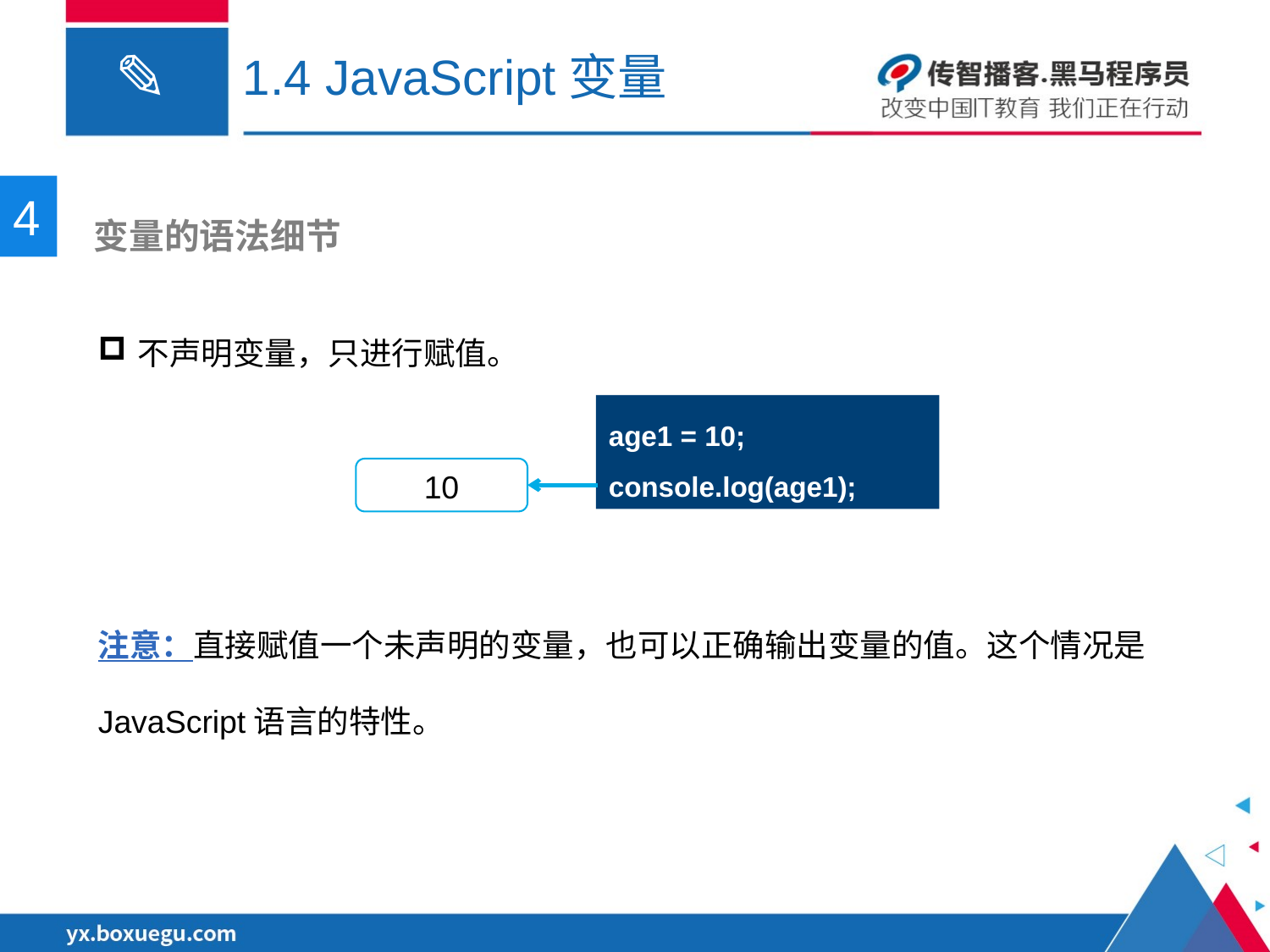

# 1.4 JavaScript变量

4
  变量的语法细节
不声明变量，只进行赋值。
age1 = 10;
console.log(age1);
10
注意：直接赋值一个未声明的变量，也可以正确输出变量的值。这个情况是JavaScript语言的特性。